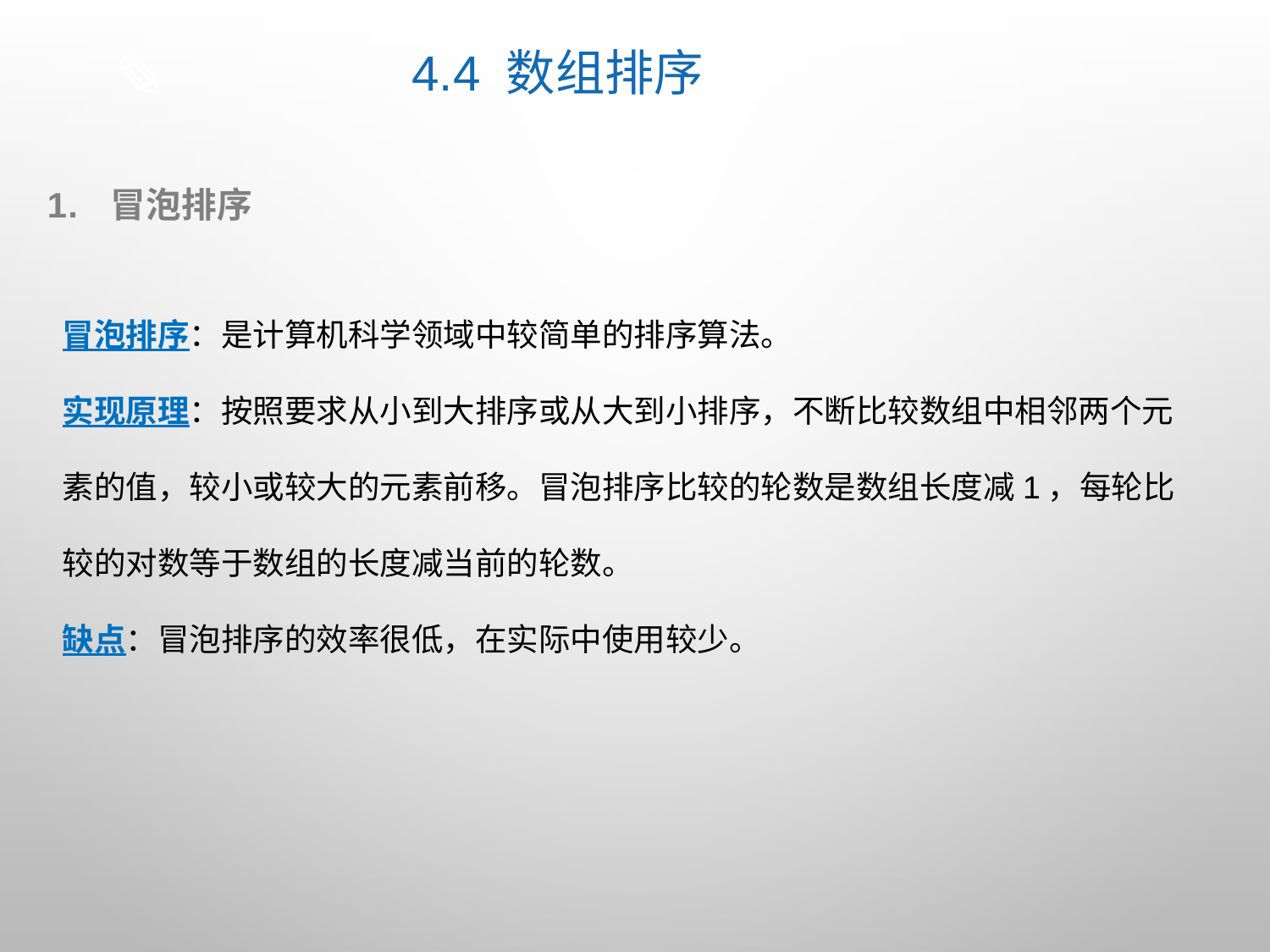

# 4.4 数组排序
冒泡排序
冒泡排序：是计算机科学领域中较简单的排序算法。
实现原理：按照要求从小到大排序或从大到小排序，不断比较数组中相邻两个元素的值，较小或较大的元素前移。冒泡排序比较的轮数是数组长度减1，每轮比较的对数等于数组的长度减当前的轮数。
缺点：冒泡排序的效率很低，在实际中使用较少。